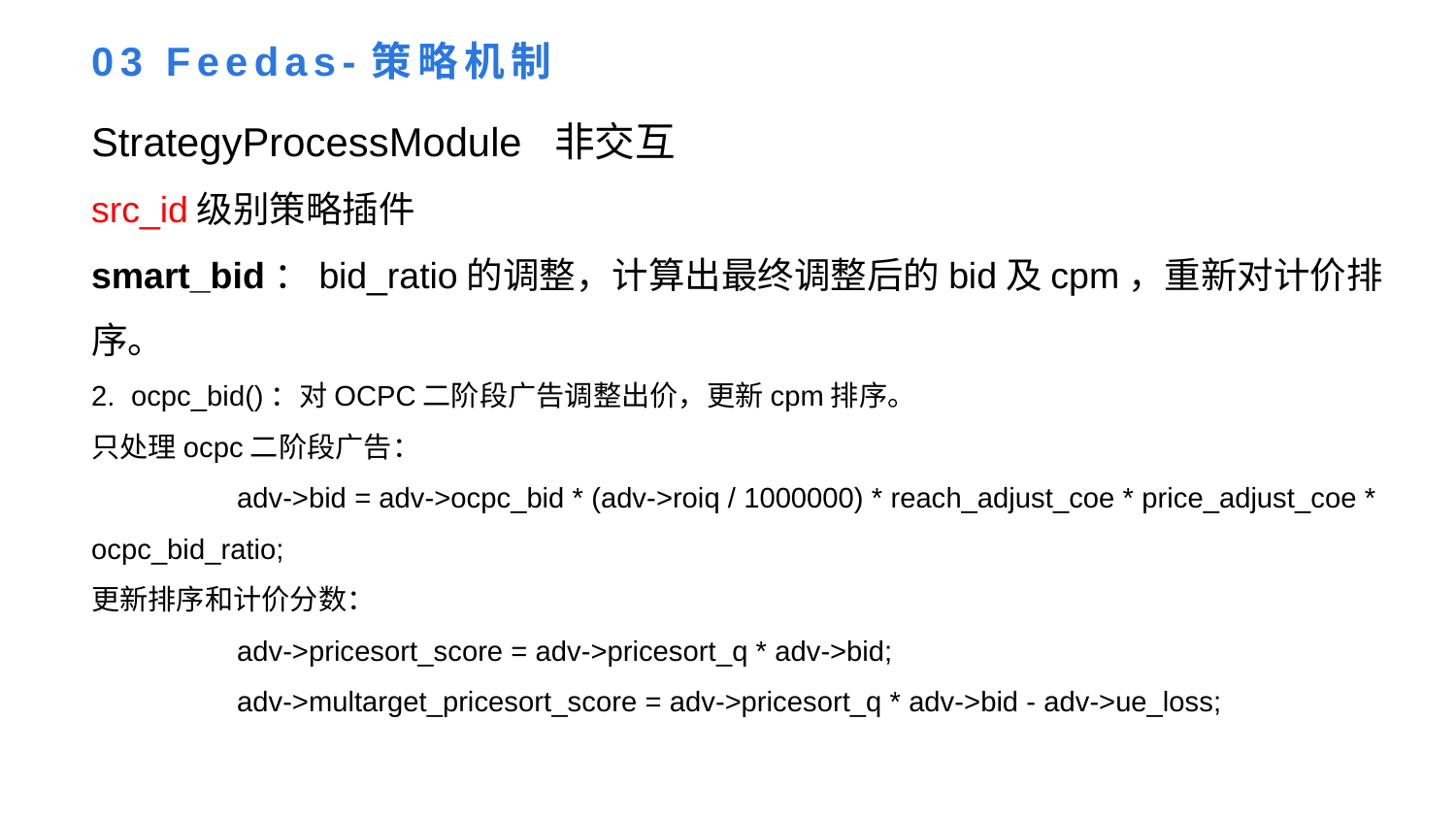

03 Feedas-策略机制
StrategyProcessModule  非交互
src_id级别策略插件
smart_bid：bid_ratio的调整，计算出最终调整后的bid及cpm，重新对计价排序。
2.  ocpc_bid()：对OCPC二阶段广告调整出价，更新cpm排序。
只处理ocpc二阶段广告：
	adv->bid = adv->ocpc_bid * (adv->roiq / 1000000) * reach_adjust_coe * price_adjust_coe * ocpc_bid_ratio;
更新排序和计价分数：
	adv->pricesort_score = adv->pricesort_q * adv->bid;
	adv->multarget_pricesort_score = adv->pricesort_q * adv->bid - adv->ue_loss;